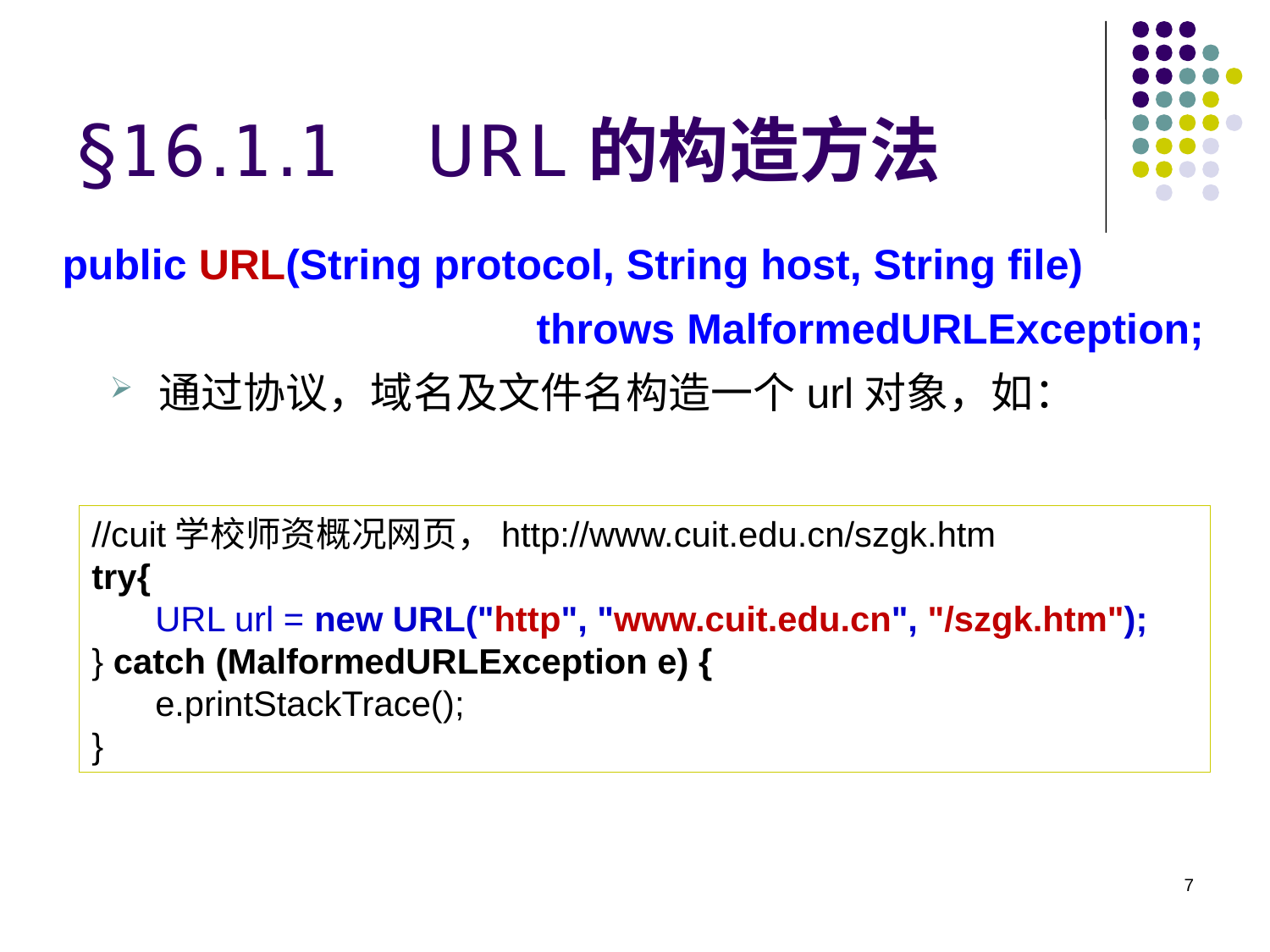

# §16.1.1    URL的构造方法
public URL(String protocol, String host, String file)
                                        throws MalformedURLException;
通过协议，域名及文件名构造一个url对象，如：

//cuit学校师资概况网页，http://www.cuit.edu.cn/szgk.htm
try{
URL url = new URL("http", "www.cuit.edu.cn", "/szgk.htm");
} catch (MalformedURLException e) {
e.printStackTrace();
}
7